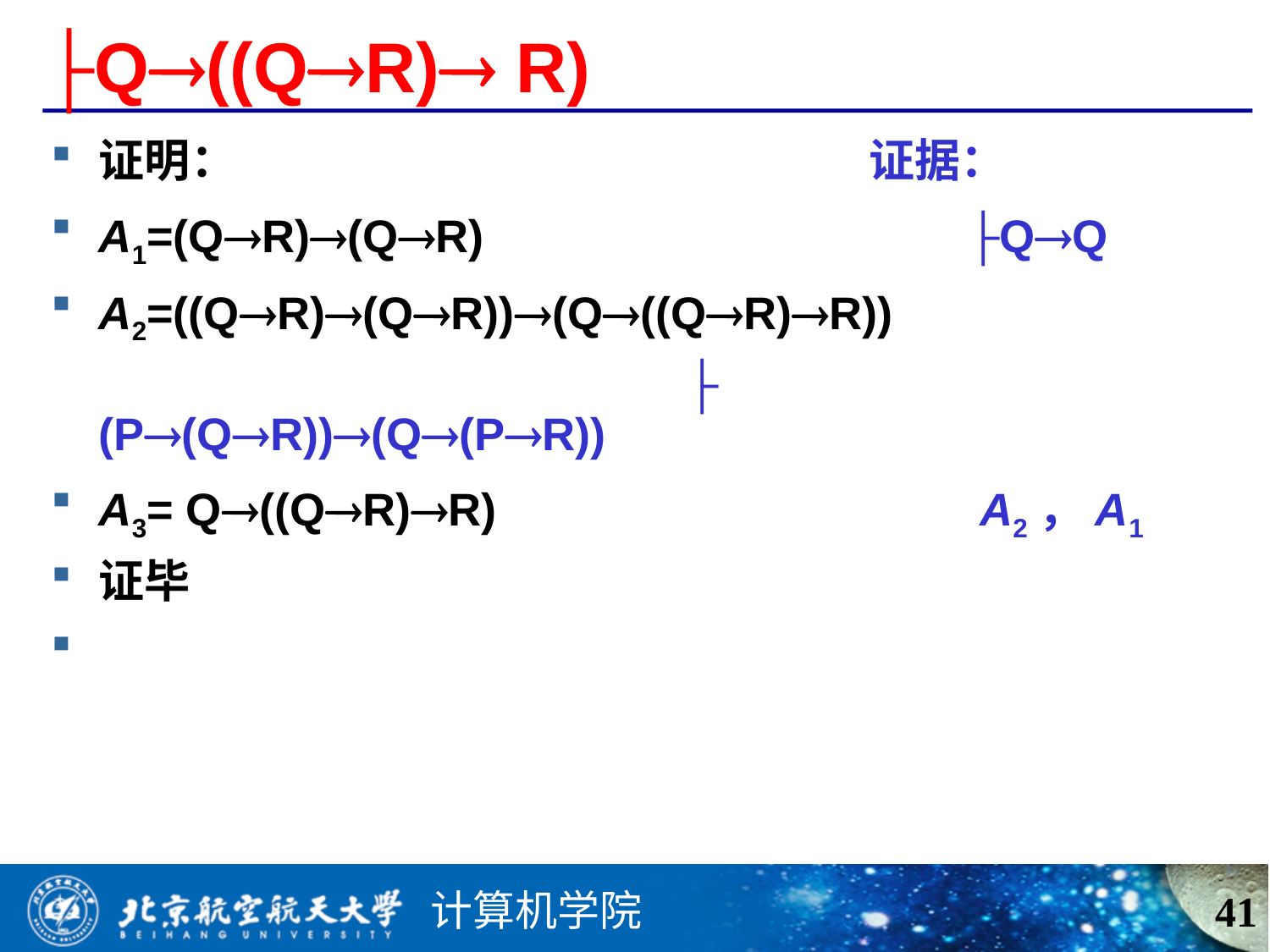

# ├Q→((Q→R)→ R)
证明：                                                             证据：
A1=(Q→R)→(Q→R)                                      ├Q→Q
A2=((Q→R)→(Q→R))→(Q→((Q→R)→R))
                                                  ├ (P→(Q→R))→(Q→(P→R))
A3= Q→((Q→R)→R)                                      A2，A1
证毕